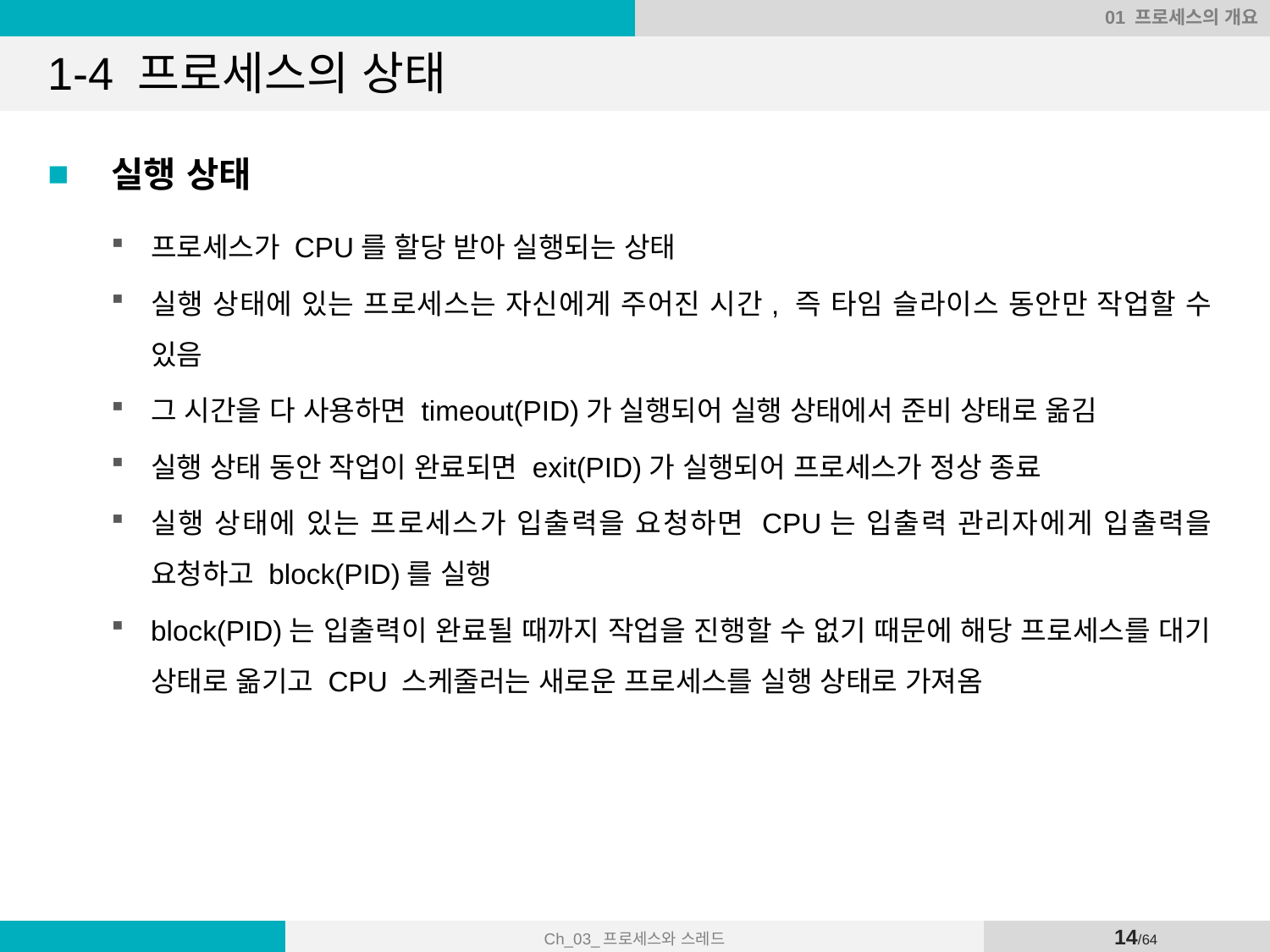

01 프로세스의 개요
# 1-4 프로세스의 상태
실행 상태

프로세스가 CPU를 할당 받아 실행되는 상태
실행 상태에 있는 프로세스는 자신에게 주어진 시간, 즉 타임 슬라이스 동안만 작업할 수 있음
그 시간을 다 사용하면 timeout(PID)가 실행되어 실행 상태에서 준비 상태로 옮김
실행 상태 동안 작업이 완료되면 exit(PID)가 실행되어 프로세스가 정상 종료
실행 상태에 있는 프로세스가 입출력을 요청하면 CPU는 입출력 관리자에게 입출력을 요청하고 block(PID)를 실행
block(PID)는 입출력이 완료될 때까지 작업을 진행할 수 없기 때문에 해당 프로세스를 대기 상태로 옮기고 CPU 스케줄러는 새로운 프로세스를 실행 상태로 가져옴